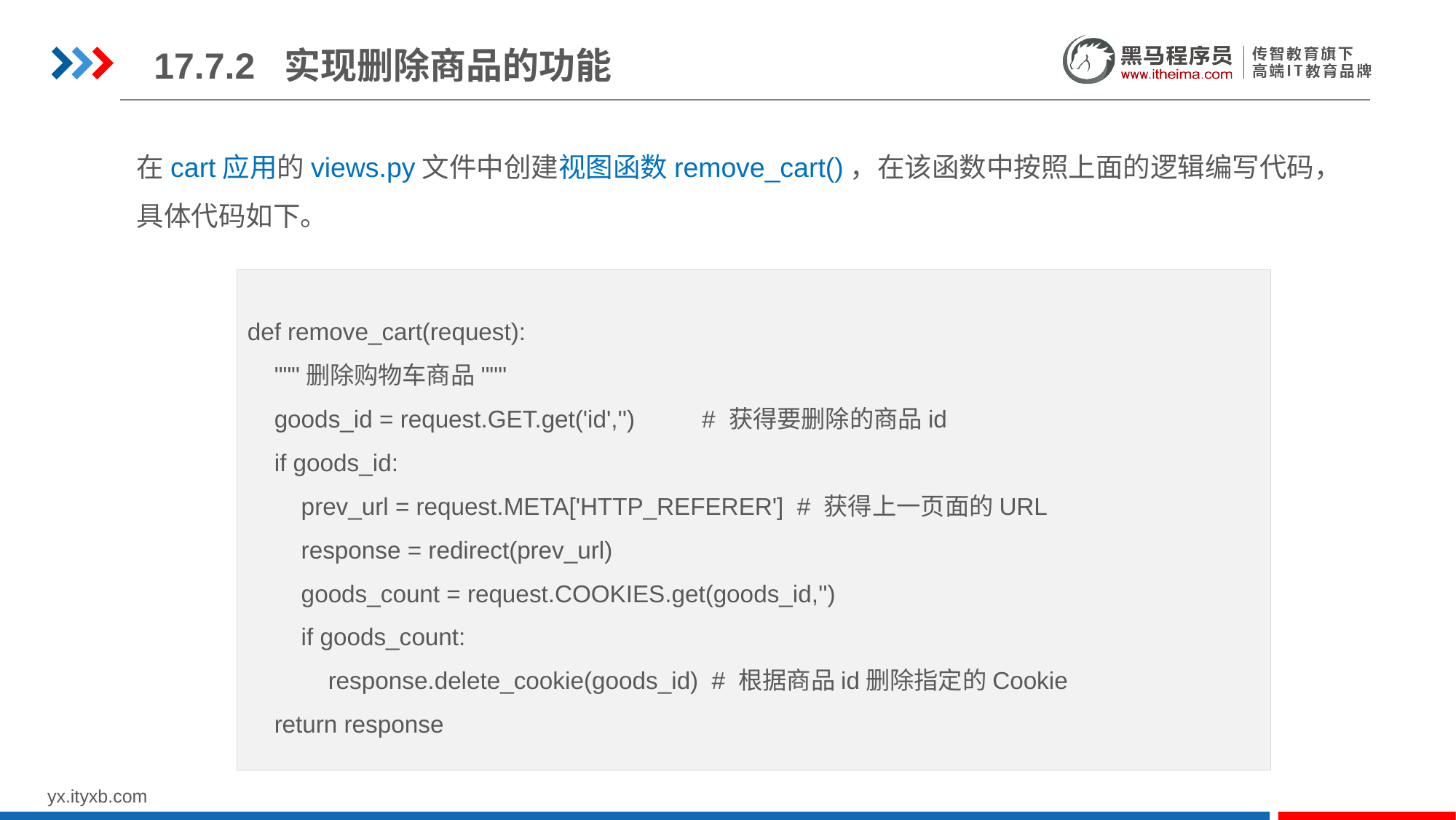

17.7.2  实现删除商品的功能
在cart应用的views.py文件中创建视图函数remove_cart()，在该函数中按照上面的逻辑编写代码，具体代码如下。
def remove_cart(request):
    """删除购物车商品"""
    goods_id = request.GET.get('id','')          # 获得要删除的商品id
    if goods_id:
        prev_url = request.META['HTTP_REFERER']  # 获得上一页面的URL
        response = redirect(prev_url)
        goods_count = request.COOKIES.get(goods_id,'')
        if goods_count:
            response.delete_cookie(goods_id)  # 根据商品id删除指定的Cookie
    return response